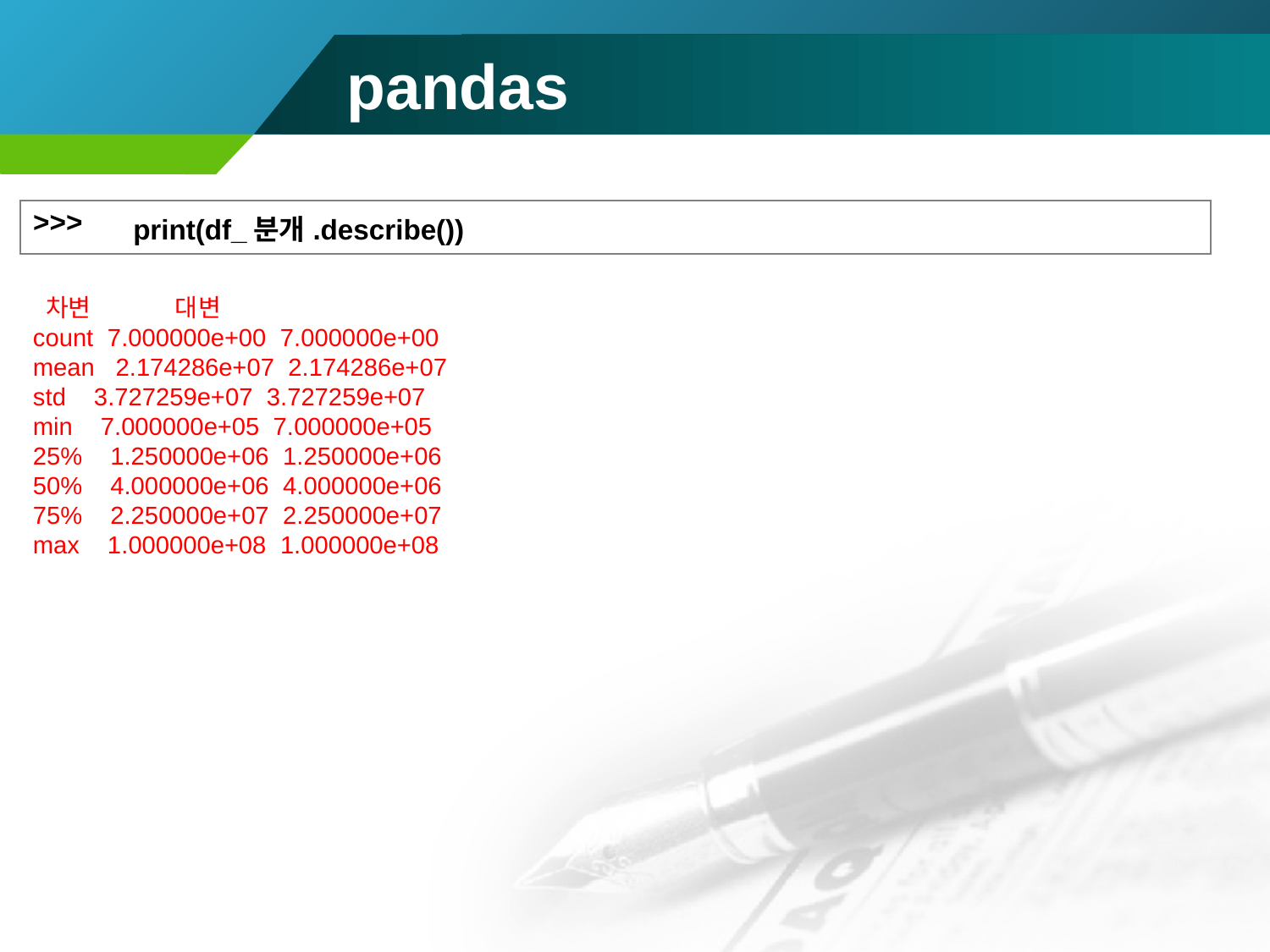

# pandas
| >>> | print(df\_분개.describe()) |
| --- | --- |
 차변            대변
count  7.000000e+00  7.000000e+00
mean   2.174286e+07  2.174286e+07
std    3.727259e+07  3.727259e+07
min    7.000000e+05  7.000000e+05
25%    1.250000e+06  1.250000e+06
50%    4.000000e+06  4.000000e+06
75%    2.250000e+07  2.250000e+07
max    1.000000e+08  1.000000e+08